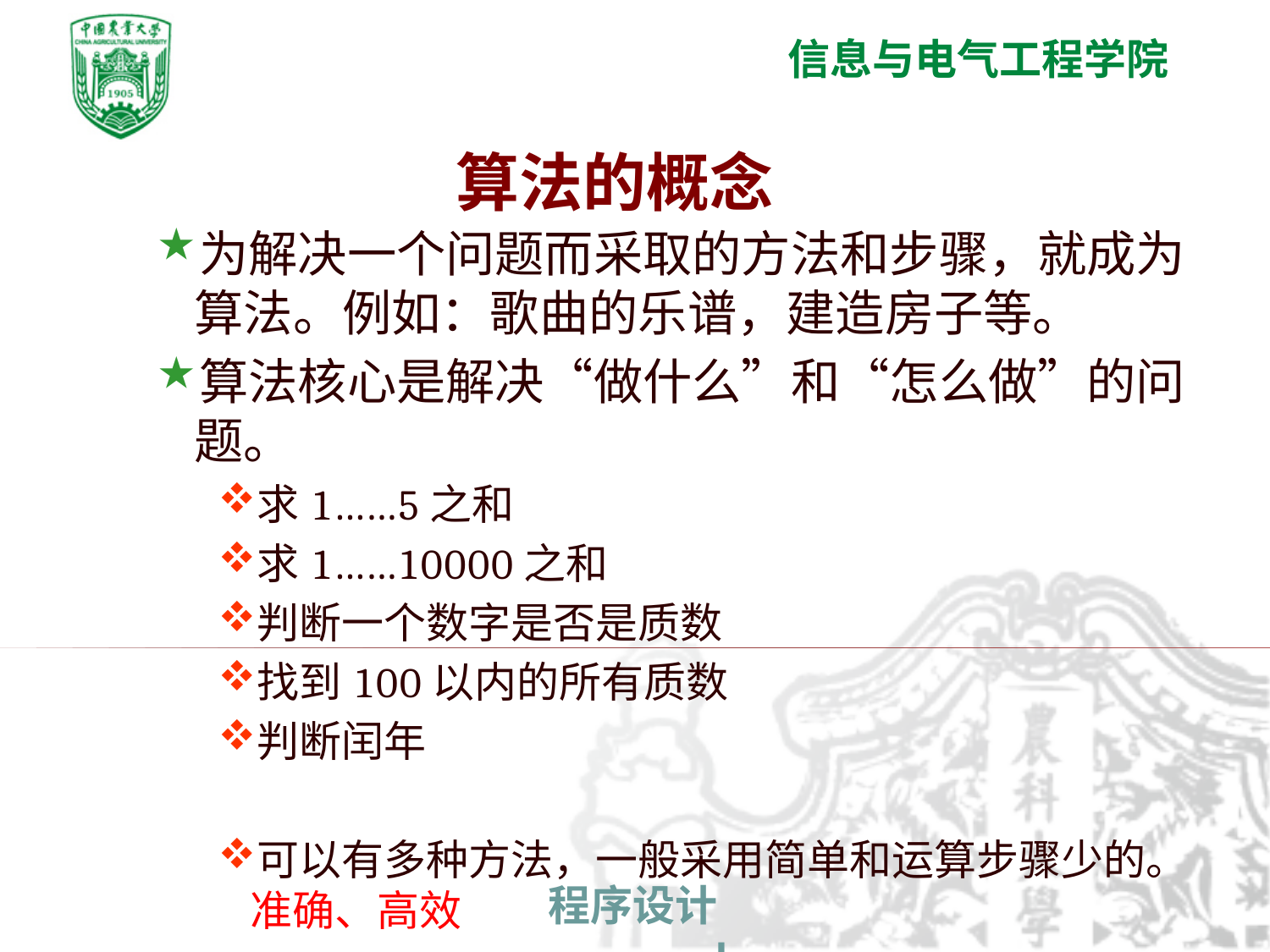

# 算法的概念
为解决一个问题而采取的方法和步骤，就成为算法。例如：歌曲的乐谱，建造房子等。
算法核心是解决“做什么”和“怎么做”的问题。
求1……5之和
求1……10000之和
判断一个数字是否是质数
找到100以内的所有质数
判断闰年

可以有多种方法，一般采用简单和运算步骤少的。准确、高效